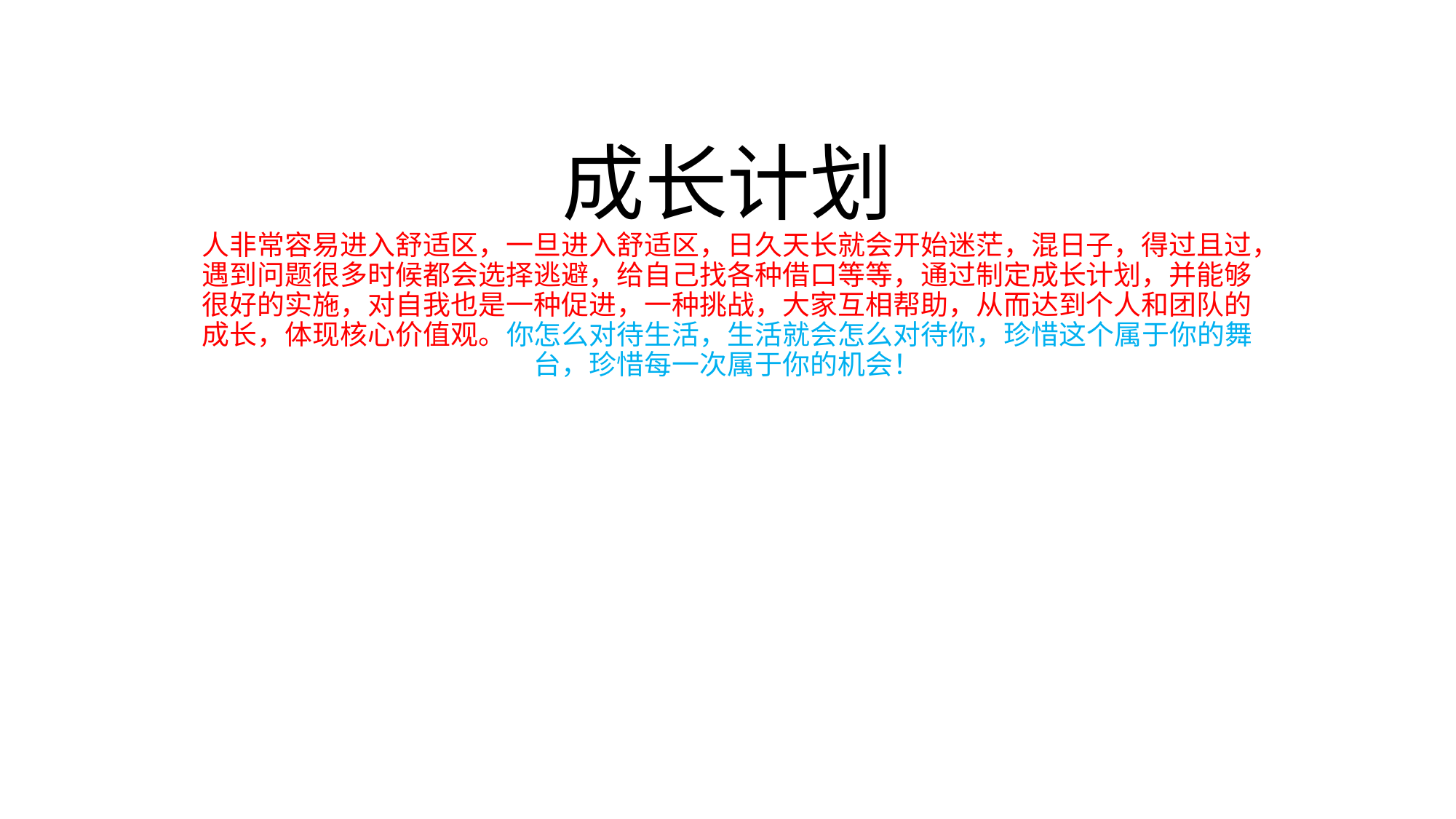

# 成长计划 人非常容易进入舒适区，一旦进入舒适区，日久天长就会开始迷茫，混日子，得过且过，遇到问题很多时候都会选择逃避，给自己找各种借口等等，通过制定成长计划，并能够很好的实施，对自我也是一种促进，一种挑战，大家互相帮助，从而达到个人和团队的成长，体现核心价值观。你怎么对待生活，生活就会怎么对待你，珍惜这个属于你的舞台，珍惜每一次属于你的机会！